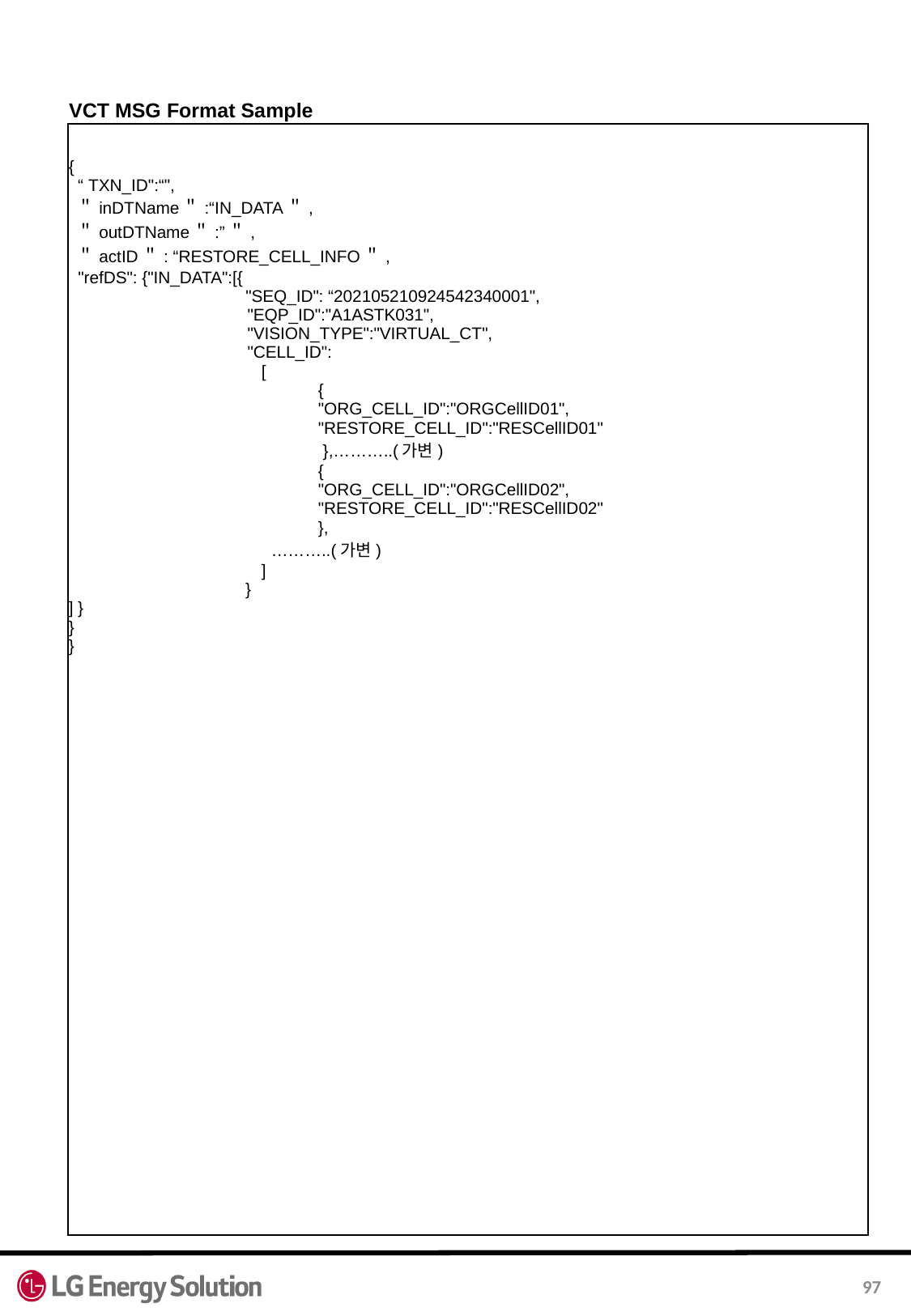

VCT MSG Format Sample
| { “ TXN\_ID":“", ＂inDTName＂:“IN\_DATA＂, ＂outDTName＂:”＂, ＂actID＂: “RESTORE\_CELL\_INFO＂, "refDS": {"IN\_DATA":[{ "SEQ\_ID": “202105210924542340001", "EQP\_ID":"A1ASTK031", "VISION\_TYPE":"VIRTUAL\_CT", "CELL\_ID": [ { "ORG\_CELL\_ID":"ORGCellID01", "RESTORE\_CELL\_ID":"RESCellID01" },………..(가변) { "ORG\_CELL\_ID":"ORGCellID02", "RESTORE\_CELL\_ID":"RESCellID02" }, ………..(가변) ] } ] } } } |
| --- |
97